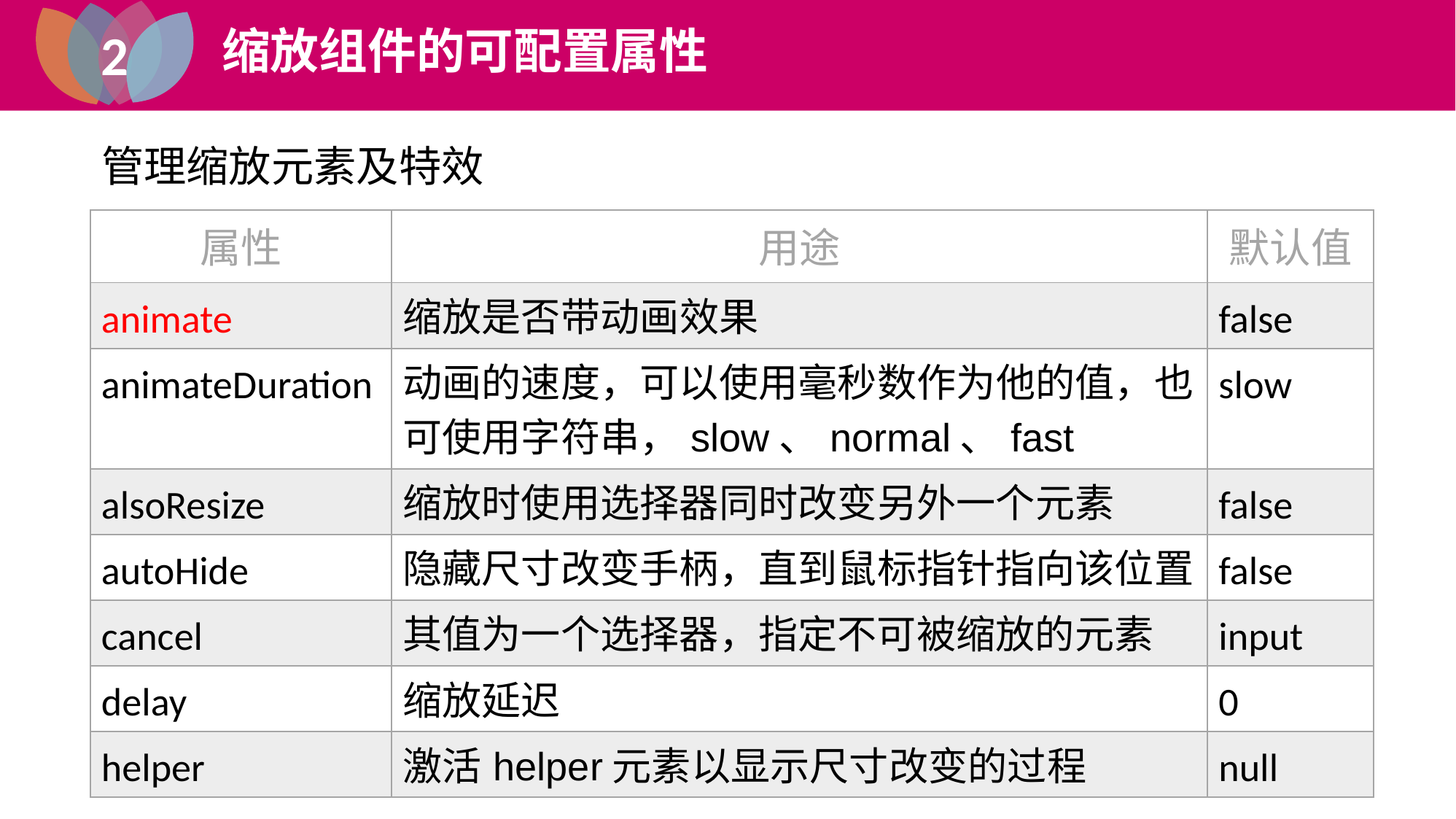

2
缩放组件的可配置属性
1
管理缩放元素及特效
| 属性 | 用途 | 默认值 |
| --- | --- | --- |
| animate | 缩放是否带动画效果 | false |
| animateDuration | 动画的速度，可以使用毫秒数作为他的值，也可使用字符串，slow、normal、fast | slow |
| alsoResize | 缩放时使用选择器同时改变另外一个元素 | false |
| autoHide | 隐藏尺寸改变手柄，直到鼠标指针指向该位置 | false |
| cancel | 其值为一个选择器，指定不可被缩放的元素 | input |
| delay | 缩放延迟 | 0 |
| helper | 激活helper元素以显示尺寸改变的过程 | null |